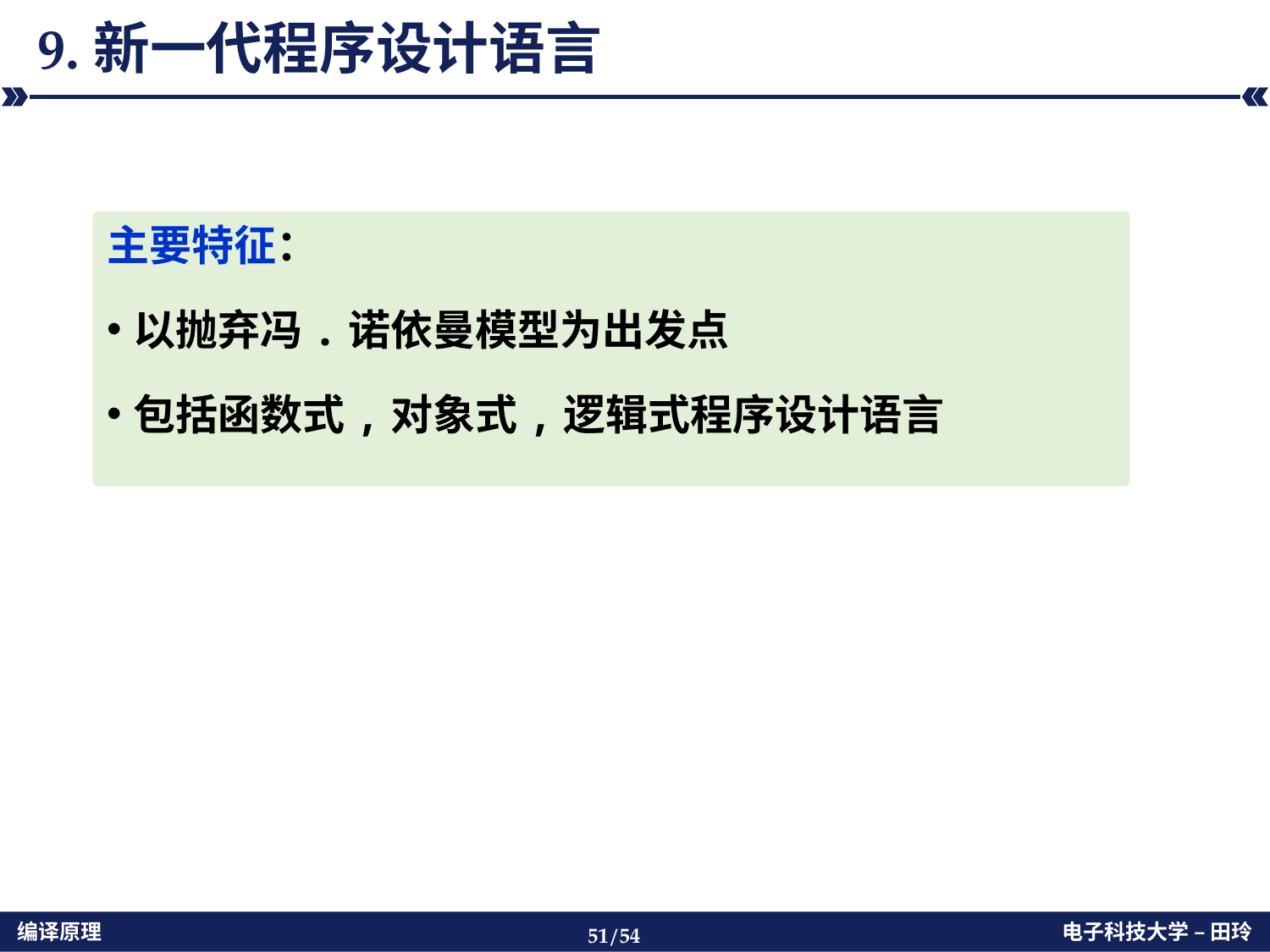

# 9.新一代程序设计语言
主要特征：
以抛弃冯.诺依曼模型为出发点
包括函数式,对象式,逻辑式程序设计语言